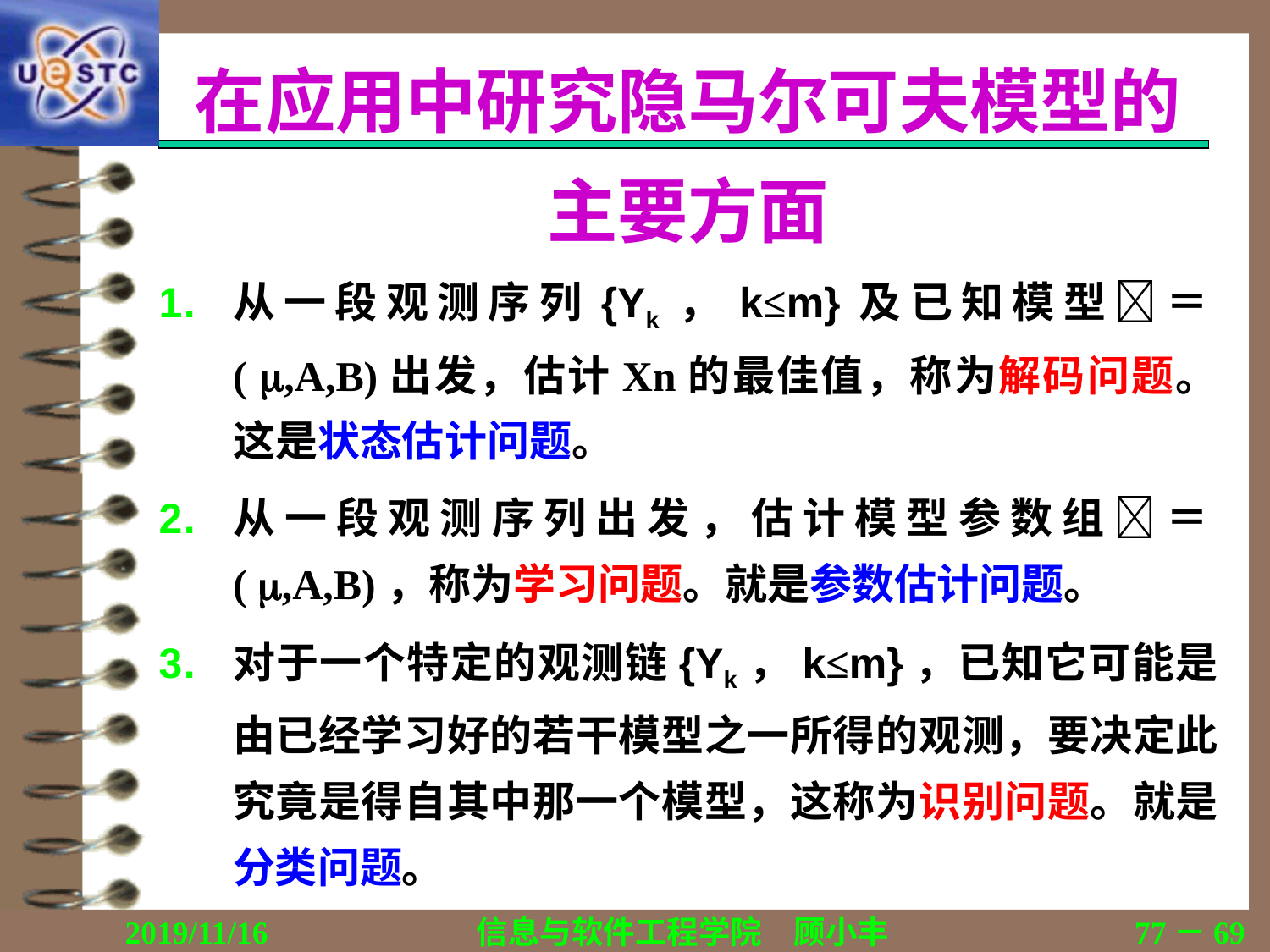

# 在应用中研究隐马尔可夫模型的主要方面
从一段观测序列{Yk，k≤m}及已知模型λ＝( μ,A,B)出发，估计Xn的最佳值，称为解码问题。这是状态估计问题。
从一段观测序列出发，估计模型参数组λ＝( μ,A,B)，称为学习问题。就是参数估计问题。
对于一个特定的观测链{Yk，k≤m}，已知它可能是由已经学习好的若干模型之一所得的观测，要决定此究竟是得自其中那一个模型，这称为识别问题。就是分类问题。
2019/11/16
信息与软件工程学院　顾小丰
77－69